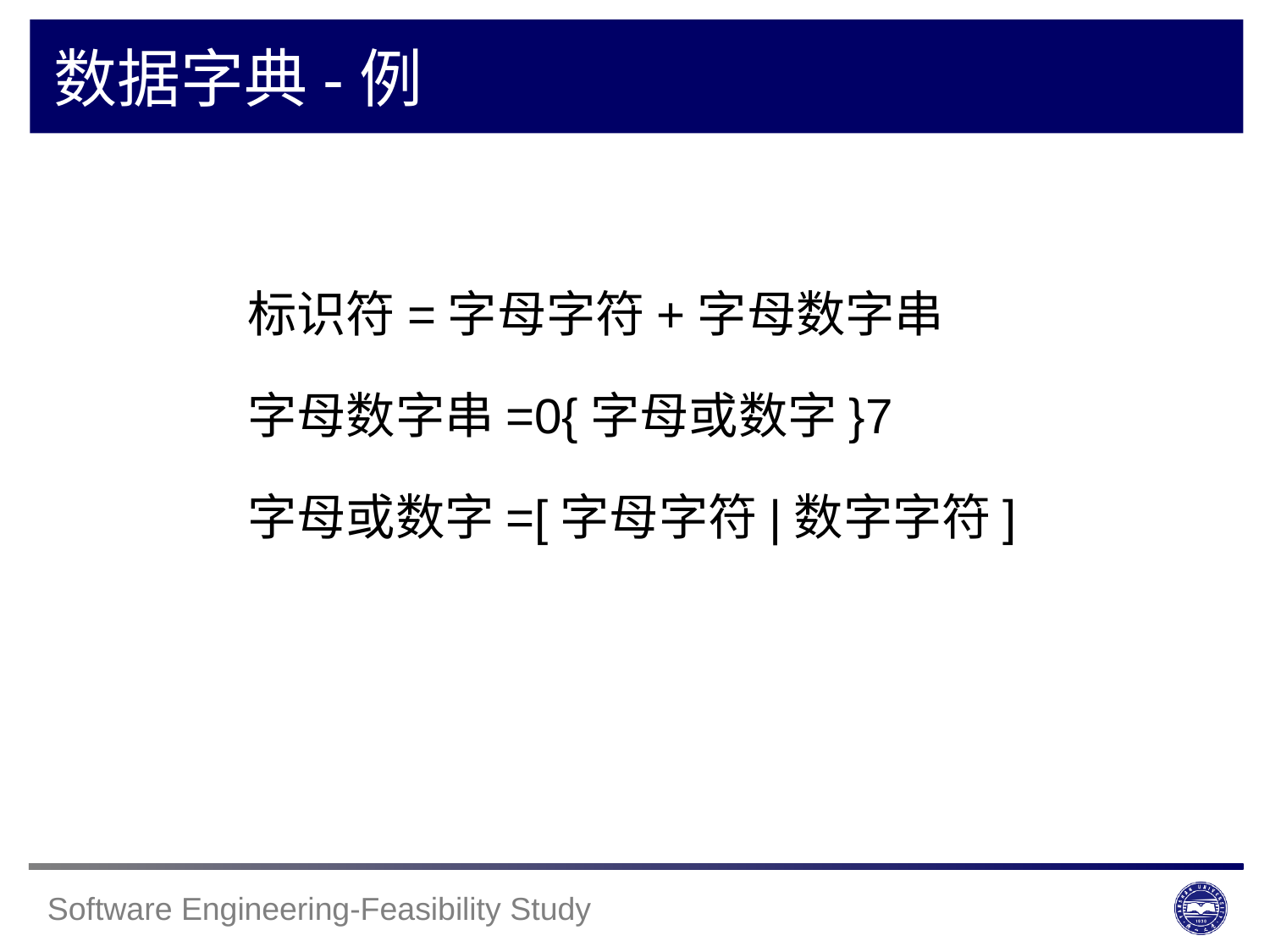

数据字典-例
标识符=字母字符+字母数字串
字母数字串=0{字母或数字}7
字母或数字=[字母字符|数字字符]